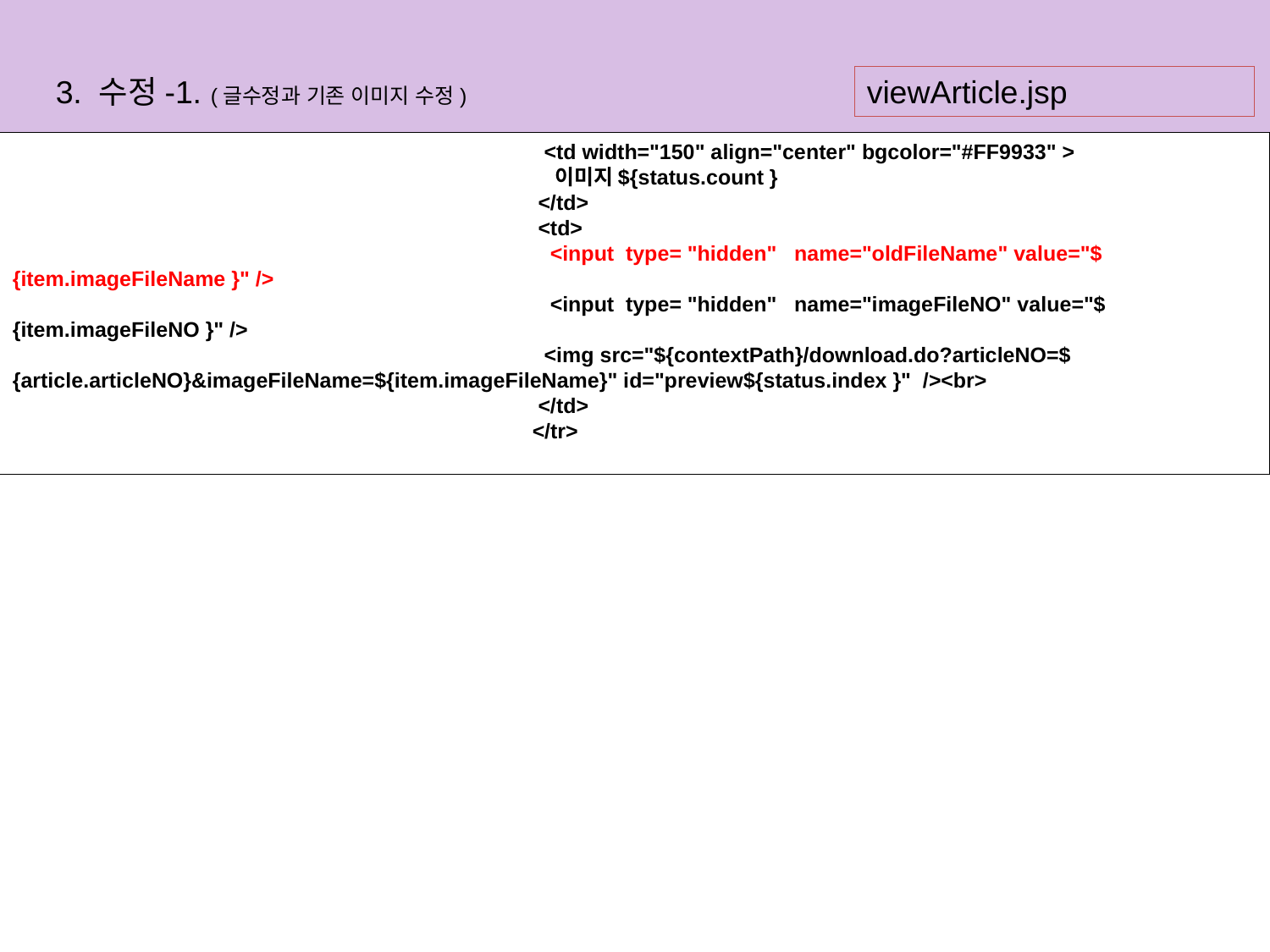

viewArticle.jsp
3. 수정-1. (글수정과 기존 이미지 수정)
				    <td width="150" align="center" bgcolor="#FF9933" >
				      이미지${status.count }
				   </td>
				   <td>
				     <input  type= "hidden"   name="oldFileName" value="${item.imageFileName }" />
				     <input  type= "hidden"   name="imageFileNO" value="${item.imageFileNO }" />
				    <img src="${contextPath}/download.do?articleNO=${article.articleNO}&imageFileName=${item.imageFileName}" id="preview${status.index }"  /><br>
				   </td>
				  </tr>